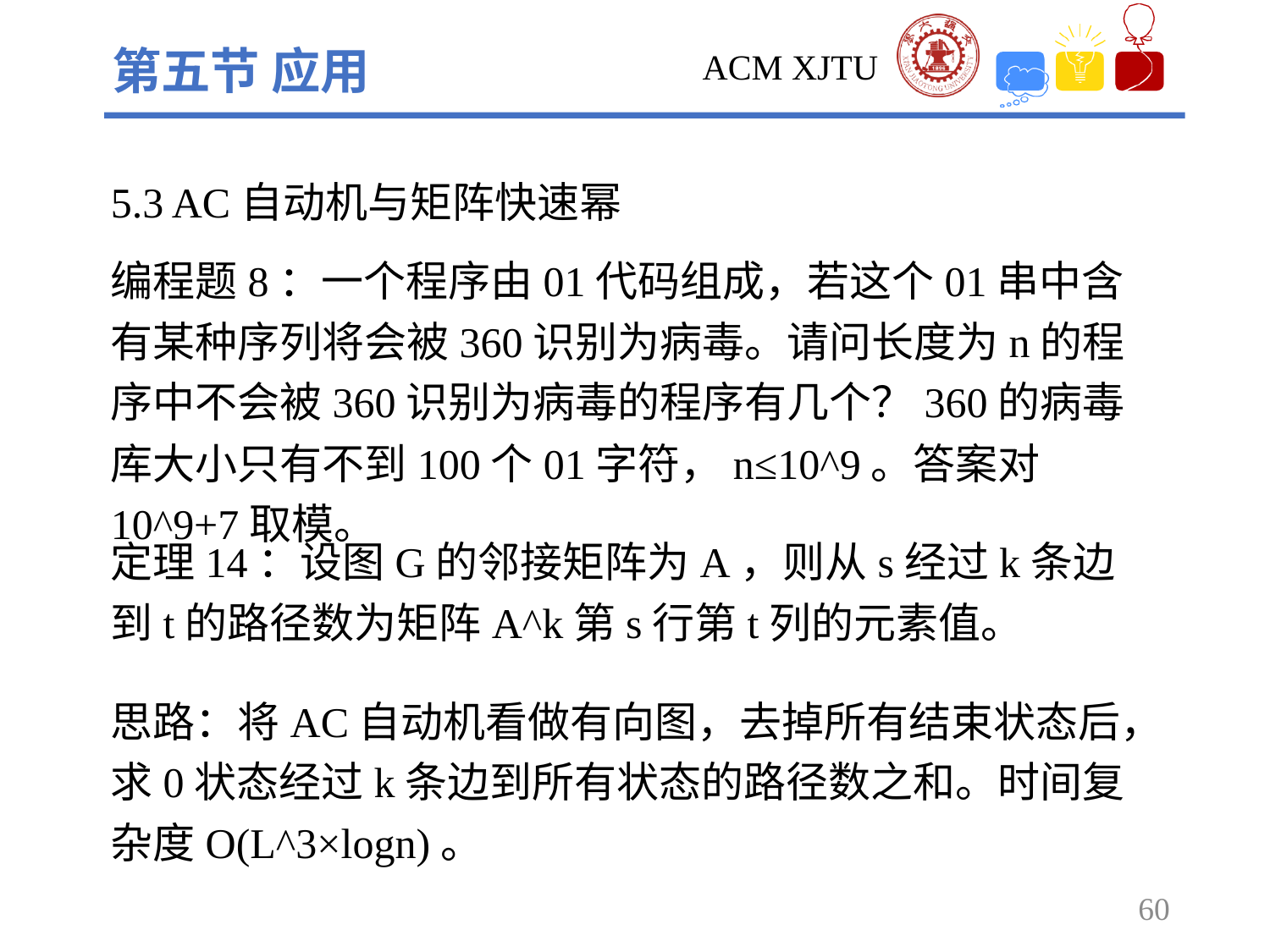

第五节 应用
5.3 AC自动机与矩阵快速幂
编程题8：一个程序由01代码组成，若这个01串中含有某种序列将会被360识别为病毒。请问长度为n的程序中不会被360识别为病毒的程序有几个？360的病毒库大小只有不到100个01字符，n≤10^9。答案对10^9+7取模。
定理14：设图G的邻接矩阵为A，则从s经过k条边到t的路径数为矩阵A^k第s行第t列的元素值。
思路：将AC自动机看做有向图，去掉所有结束状态后，求0状态经过k条边到所有状态的路径数之和。时间复杂度O(L^3×logn)。
60